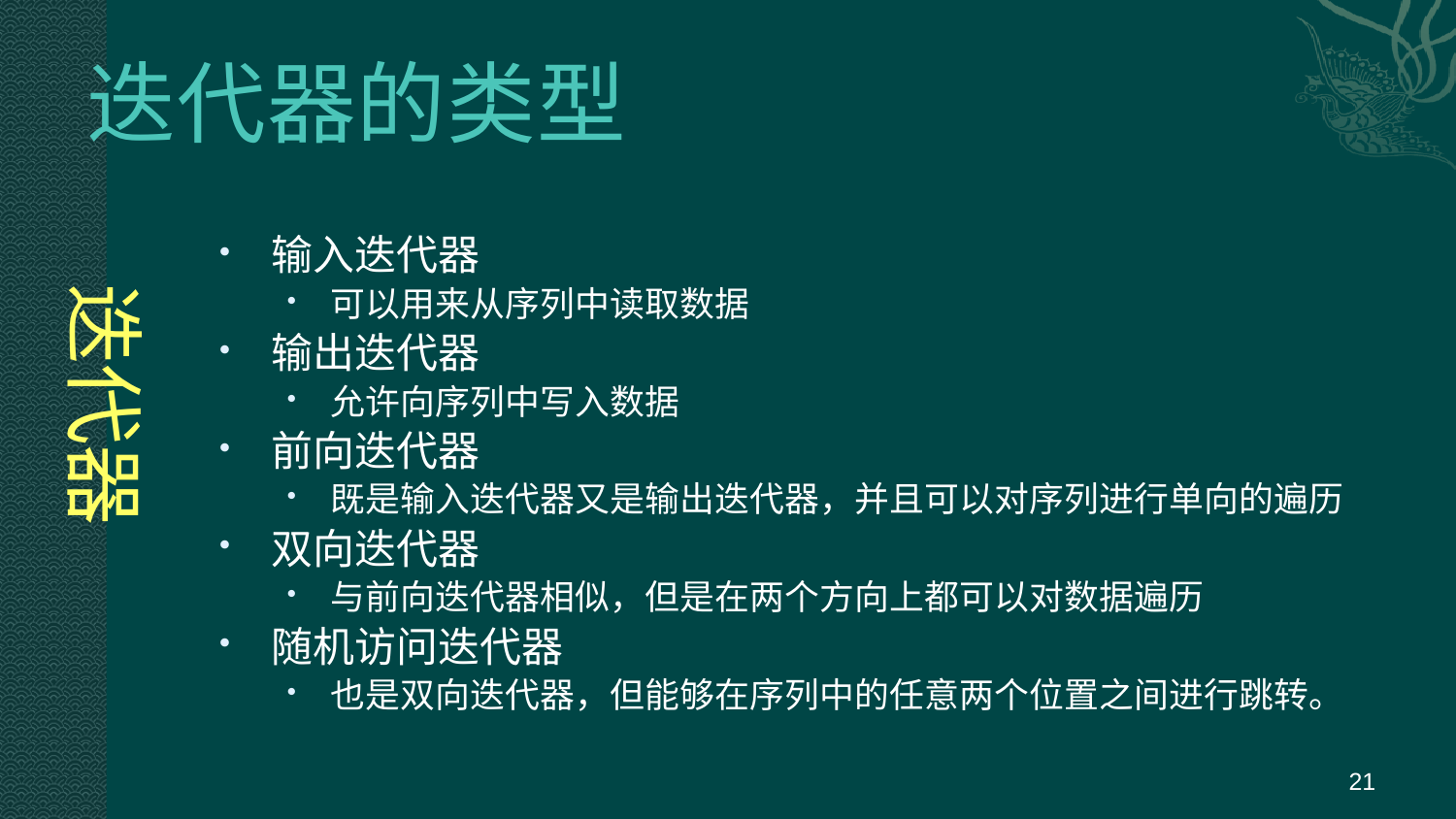

# 迭代器的类型
迭代器
输入迭代器
可以用来从序列中读取数据
输出迭代器
允许向序列中写入数据
前向迭代器
既是输入迭代器又是输出迭代器，并且可以对序列进行单向的遍历
双向迭代器
与前向迭代器相似，但是在两个方向上都可以对数据遍历
随机访问迭代器
也是双向迭代器，但能够在序列中的任意两个位置之间进行跳转。
21